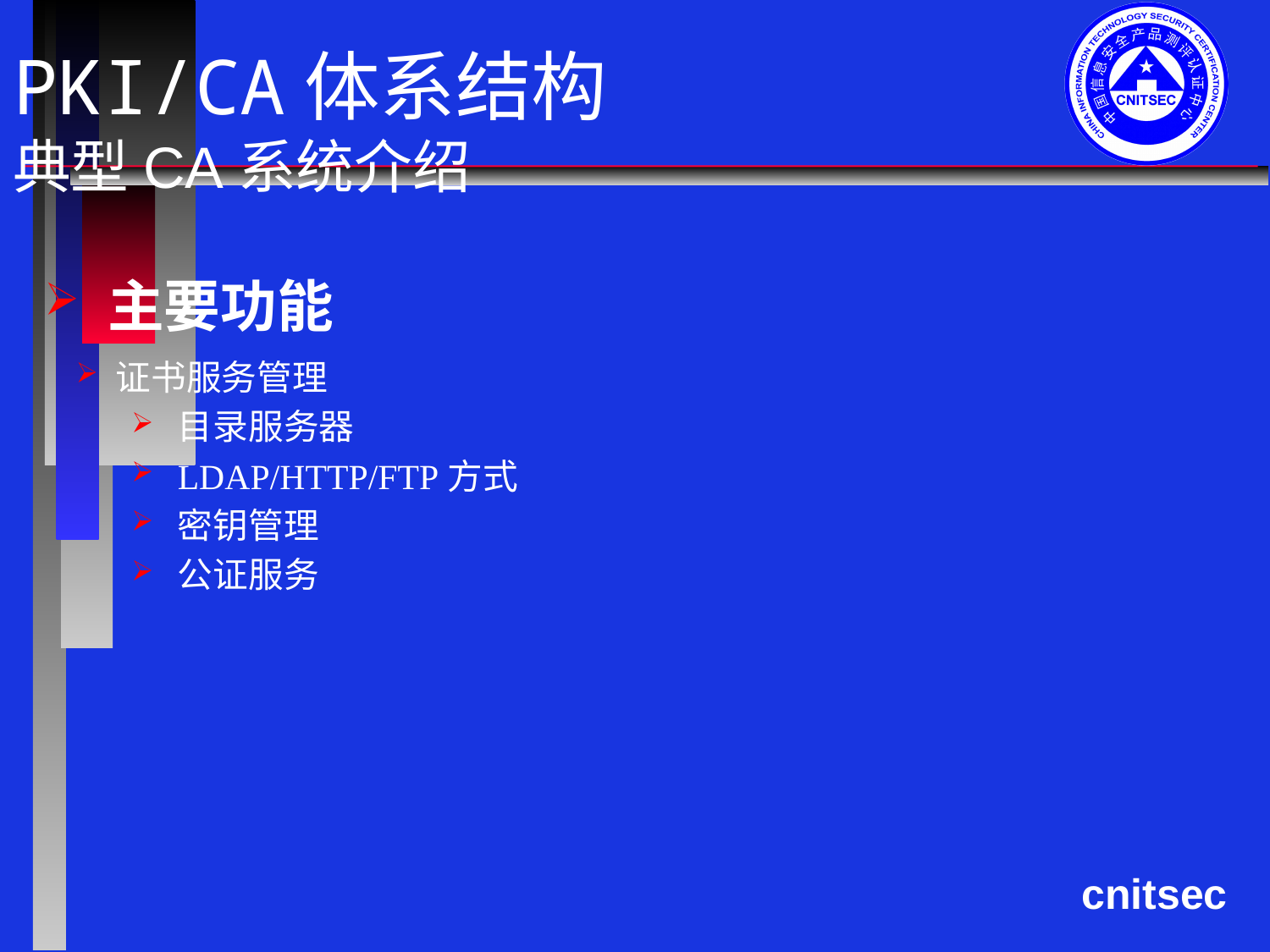

# PKI/CA体系结构 典型CA系统介绍

主要功能

证书服务管理
目录服务器
LDAP/HTTP/FTP方式
密钥管理
公证服务